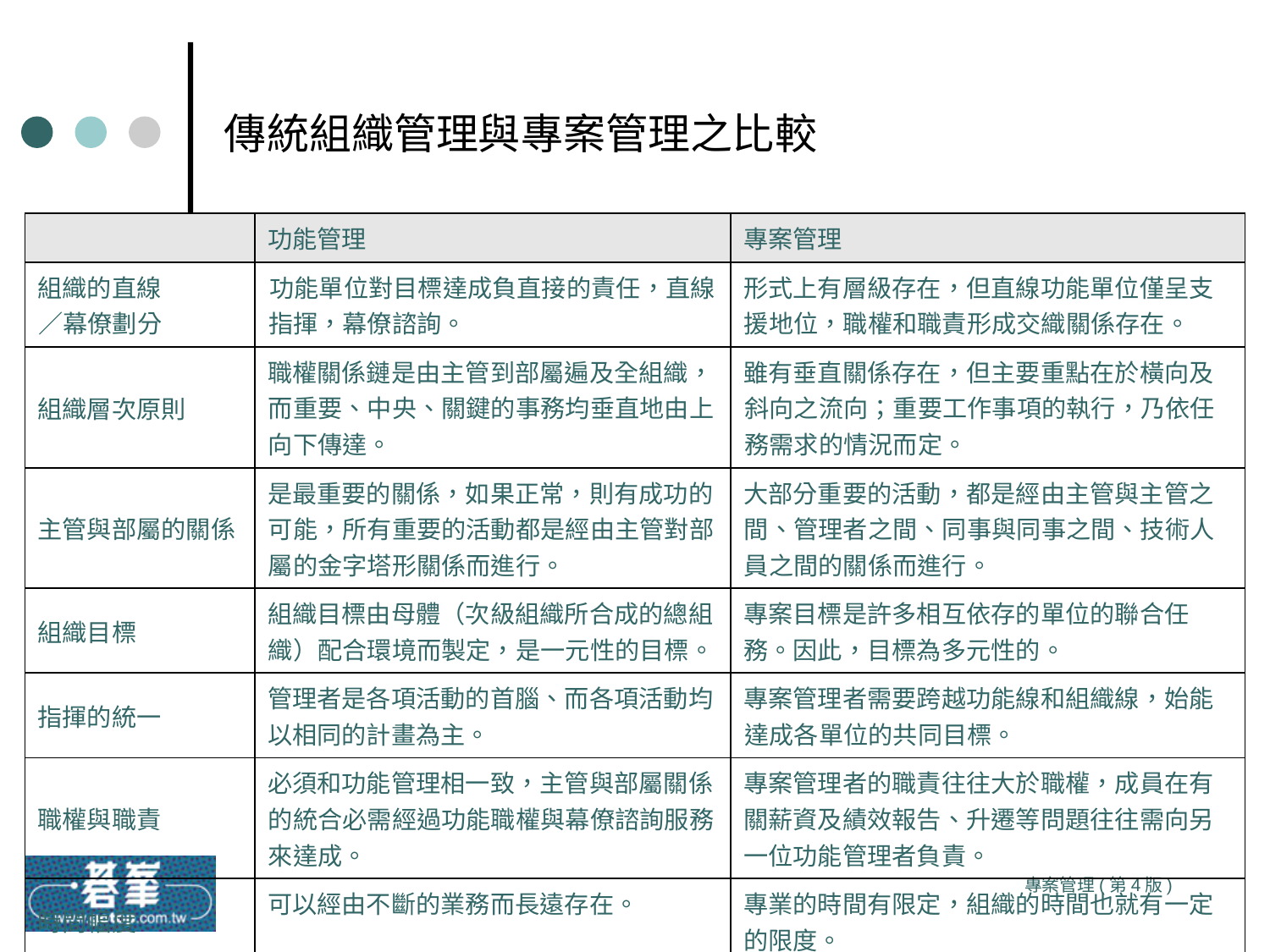

# 傳統組織管理與專案管理之比較
|  | 功能管理 | 專案管理 |
| --- | --- | --- |
| 組織的直線 ／幕僚劃分 | 功能單位對目標達成負直接的責任，直線指揮，幕僚諮詢。 | 形式上有層級存在，但直線功能單位僅呈支援地位，職權和職責形成交織關係存在。 |
| 組織層次原則 | 職權關係鏈是由主管到部屬遍及全組織，而重要、中央、關鍵的事務均垂直地由上向下傳達。 | 雖有垂直關係存在，但主要重點在於橫向及斜向之流向；重要工作事項的執行，乃依任務需求的情況而定。 |
| 主管與部屬的關係 | 是最重要的關係，如果正常，則有成功的可能，所有重要的活動都是經由主管對部屬的金字塔形關係而進行。 | 大部分重要的活動，都是經由主管與主管之間、管理者之間、同事與同事之間、技術人員之間的關係而進行。 |
| 組織目標 | 組織目標由母體（次級組織所合成的總組織）配合環境而製定，是一元性的目標。 | 專案目標是許多相互依存的單位的聯合任務。因此，目標為多元性的。 |
| 指揮的統一 | 管理者是各項活動的首腦、而各項活動均以相同的計畫為主。 | 專案管理者需要跨越功能線和組織線，始能達成各單位的共同目標。 |
| 職權與職責 | 必須和功能管理相一致，主管與部屬關係的統合必需經過功能職權與幕僚諮詢服務來達成。 | 專案管理者的職責往往大於職權，成員在有關薪資及績效報告、升遷等問題往往需向另一位功能管理者負責。 |
| 時間幅度 | 可以經由不斷的業務而長遠存在。 | 專業的時間有限定，組織的時間也就有一定的限度。 |
專案管理(第4版)